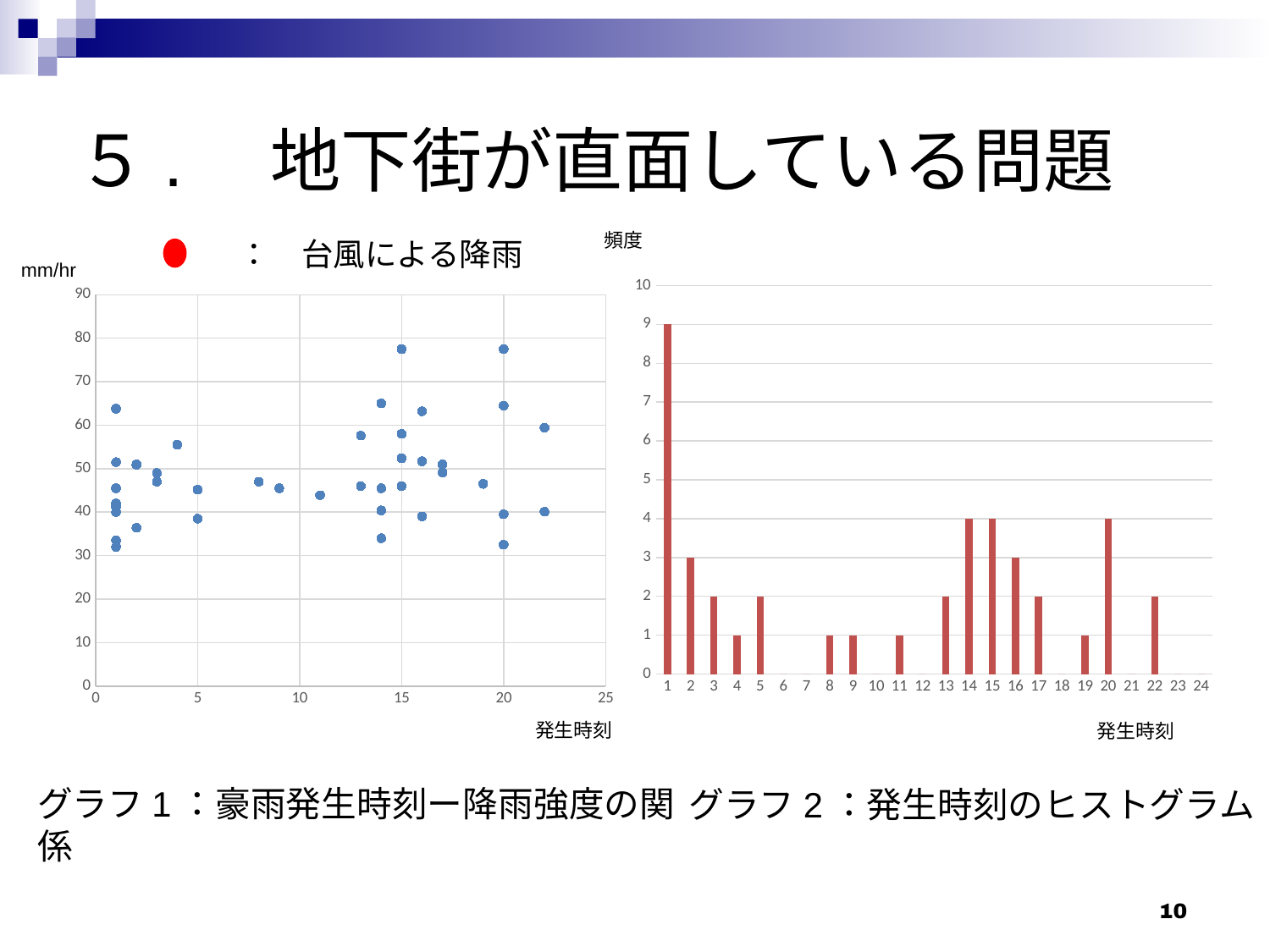

# ５.　地下街が直面している問題
頻度
　　：　台風による降雨

mm/hr

### Chart

| Category |  |
|---|---|
| 1 | 9.0 |
| 2 | 3.0 |
| 3 | 2.0 |
| 4 | 1.0 |
| 5 | 2.0 |
| 6 | 0.0 |
| 7 | 0.0 |
| 8 | 1.0 |
| 9 | 1.0 |
| 10 | 0.0 |
| 11 | 1.0 |
| 12 | 0.0 |
| 13 | 2.0 |
| 14 | 4.0 |
| 15 | 4.0 |
| 16 | 3.0 |
| 17 | 2.0 |
| 18 | 0.0 |
| 19 | 1.0 |
| 20 | 4.0 |
| 21 | 0.0 |
| 22 | 2.0 |
| 23 | 0.0 |
| 24 | 0.0 |

### Chart

| Category |  |
|---|---|
発生時刻
発生時刻
グラフ1：豪雨発生時刻ー降雨強度の関係
グラフ2：発生時刻のヒストグラム
10